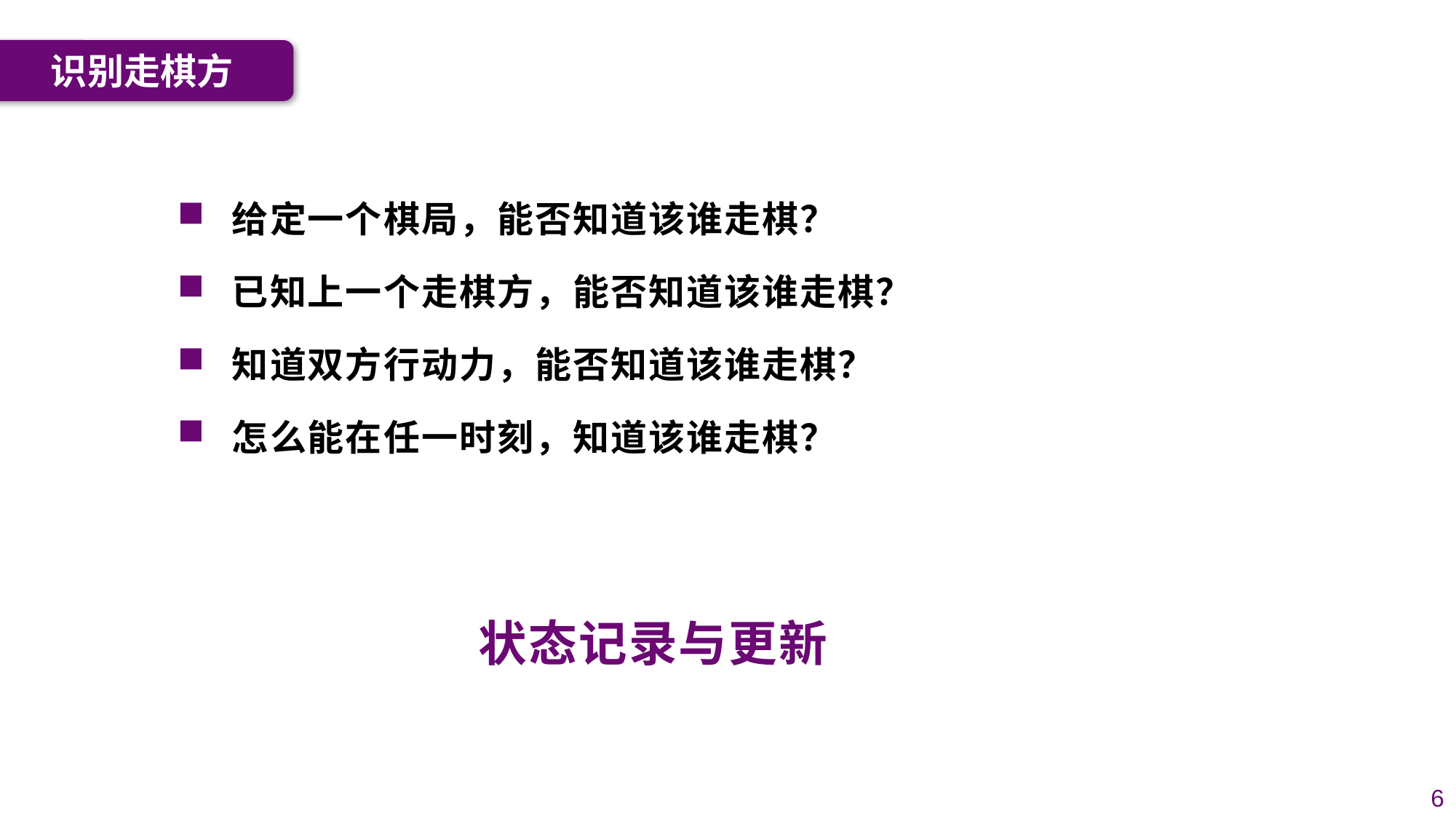

识别走棋方
给定一个棋局，能否知道该谁走棋？
已知上一个走棋方，能否知道该谁走棋？
知道双方行动力，能否知道该谁走棋？
怎么能在任一时刻，知道该谁走棋？
状态记录与更新
6